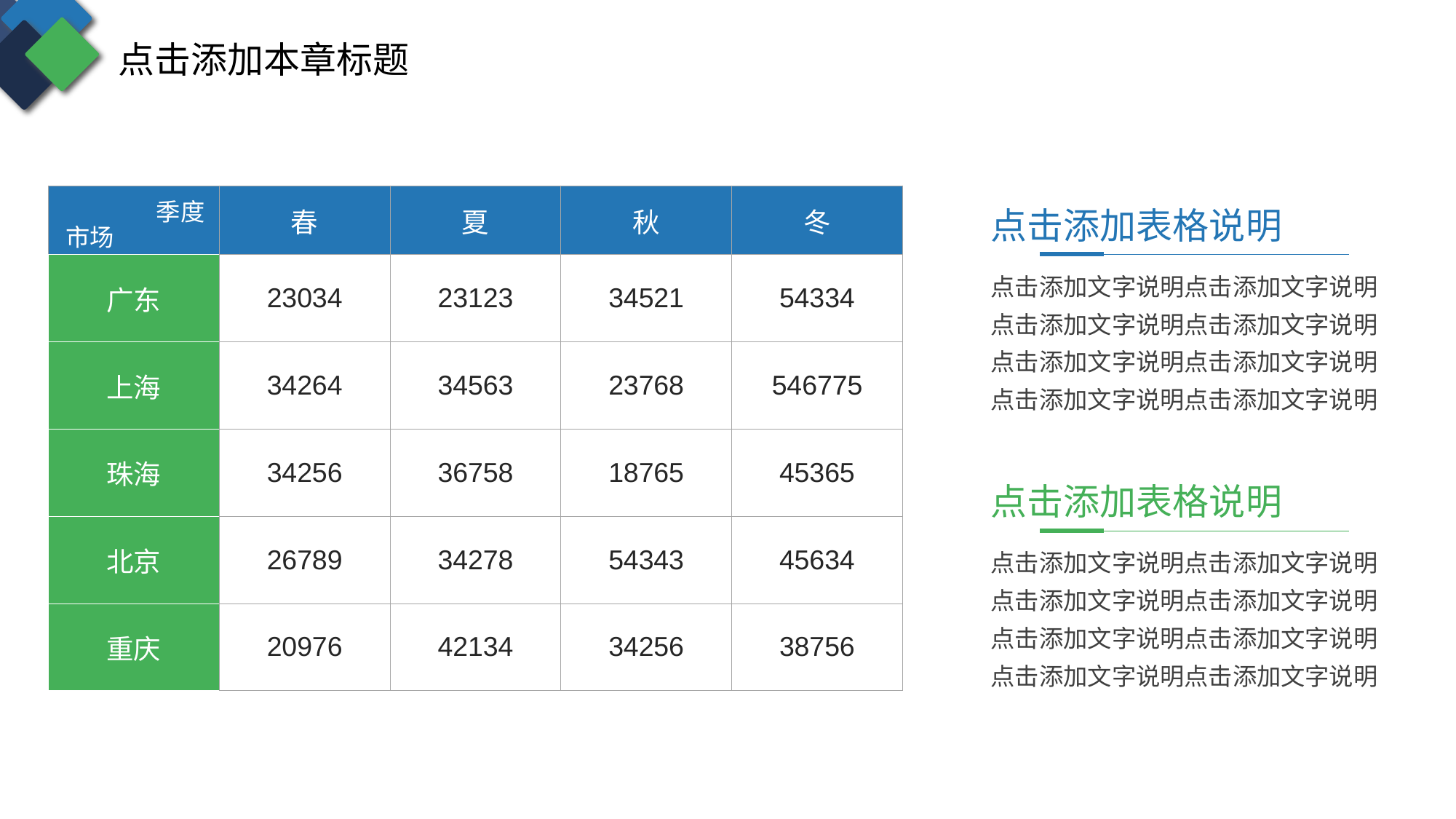

点击添加本章标题
|  | 春 | 夏 | 秋 | 冬 |
| --- | --- | --- | --- | --- |
| 广东 | 23034 | 23123 | 34521 | 54334 |
| 上海 | 34264 | 34563 | 23768 | 546775 |
| 珠海 | 34256 | 36758 | 18765 | 45365 |
| 北京 | 26789 | 34278 | 54343 | 45634 |
| 重庆 | 20976 | 42134 | 34256 | 38756 |
季度
点击添加表格说明
市场
点击添加文字说明点击添加文字说明点击添加文字说明点击添加文字说明点击添加文字说明点击添加文字说明点击添加文字说明点击添加文字说明
点击添加表格说明
点击添加文字说明点击添加文字说明点击添加文字说明点击添加文字说明点击添加文字说明点击添加文字说明点击添加文字说明点击添加文字说明